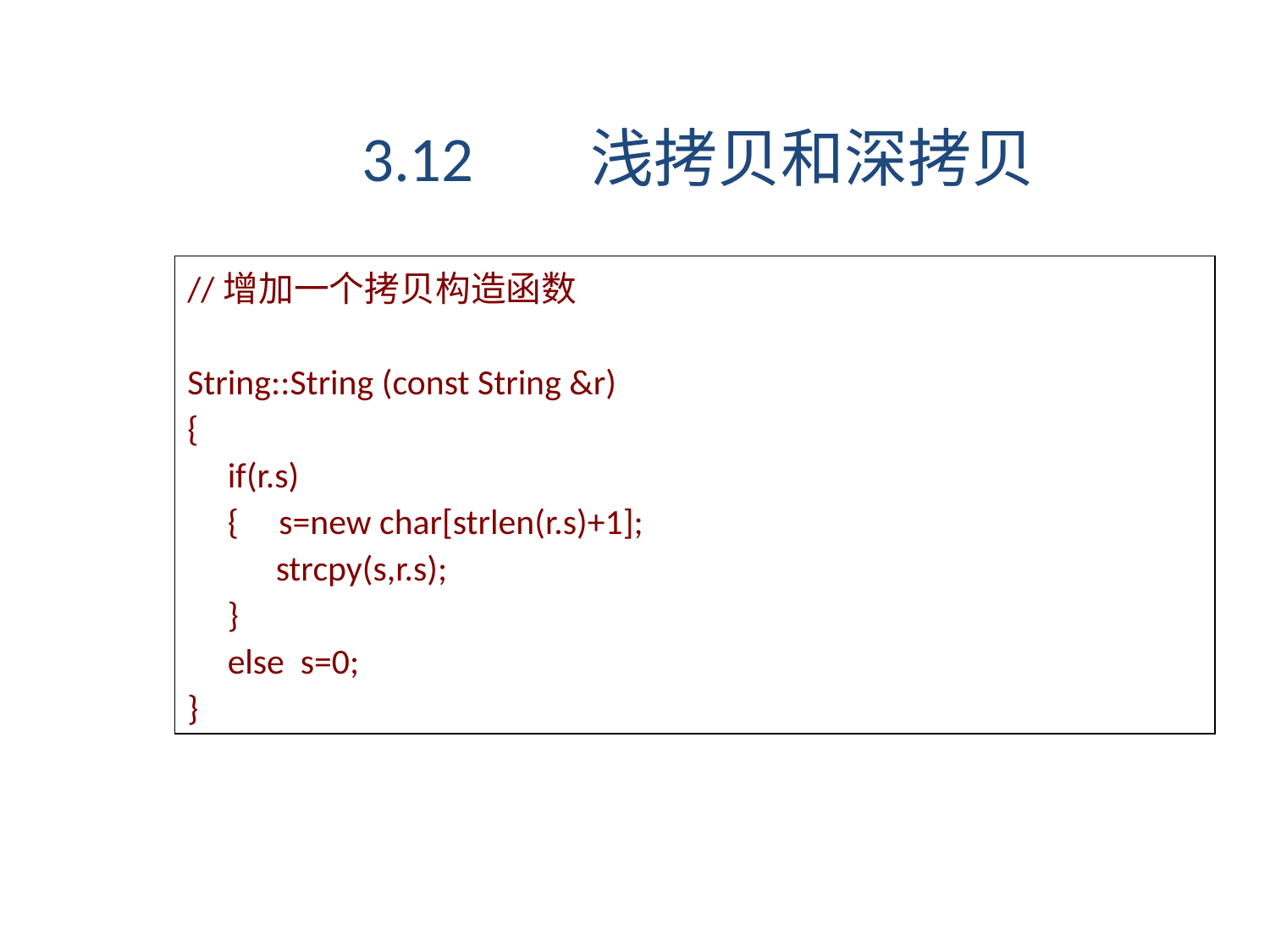

3.12       浅拷贝和深拷贝
//增加一个拷贝构造函数

String::String (const String &r)
{
     if(r.s)
     {     s=new char[strlen(r.s)+1];
           strcpy(s,r.s);
     }
     else  s=0;
}